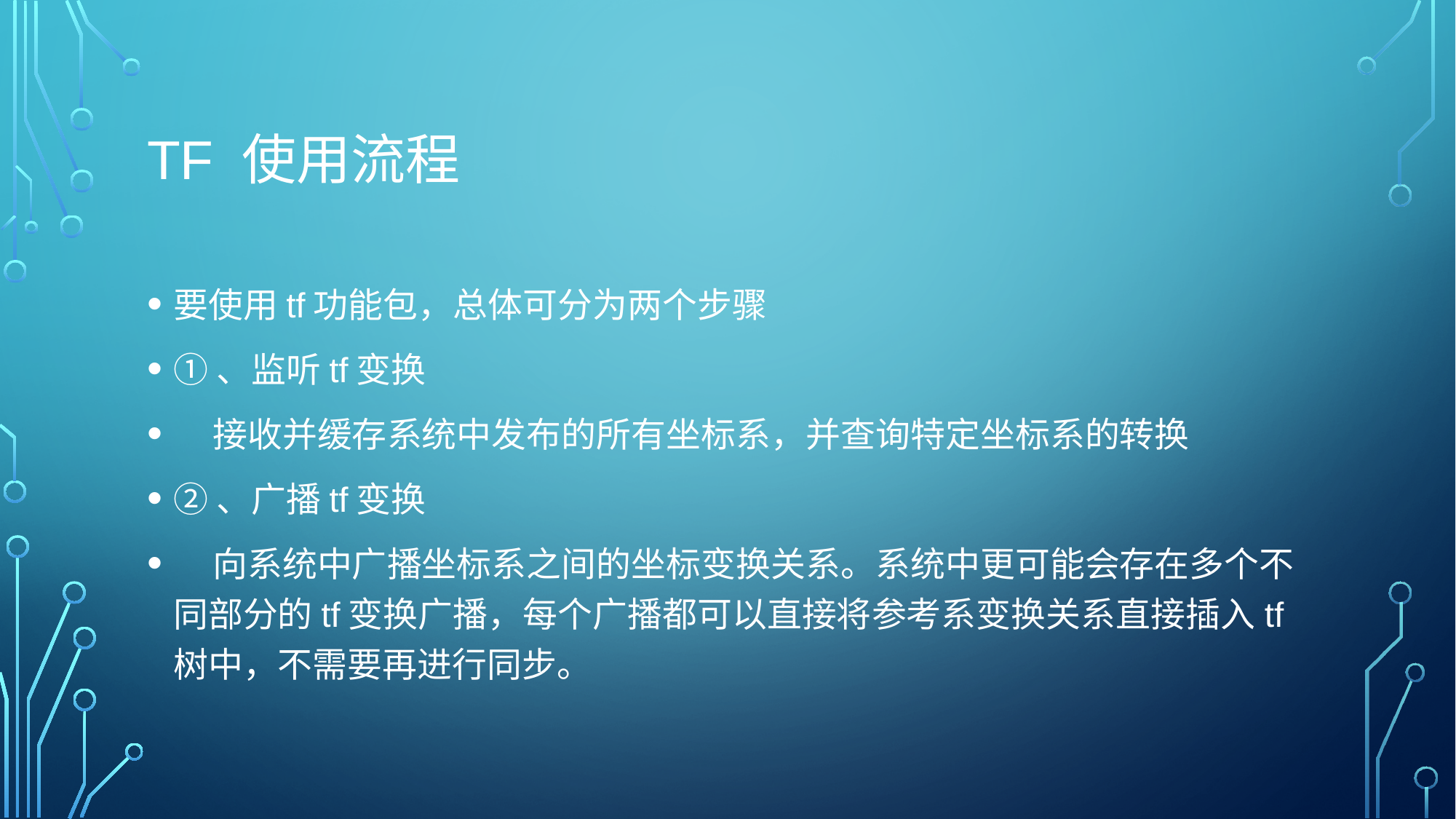

# TF 使用流程
要使用tf功能包，总体可分为两个步骤
①、监听tf变换
    接收并缓存系统中发布的所有坐标系，并查询特定坐标系的转换
②、广播tf变换
    向系统中广播坐标系之间的坐标变换关系。系统中更可能会存在多个不同部分的tf变换广播，每个广播都可以直接将参考系变换关系直接插入tf树中，不需要再进行同步。